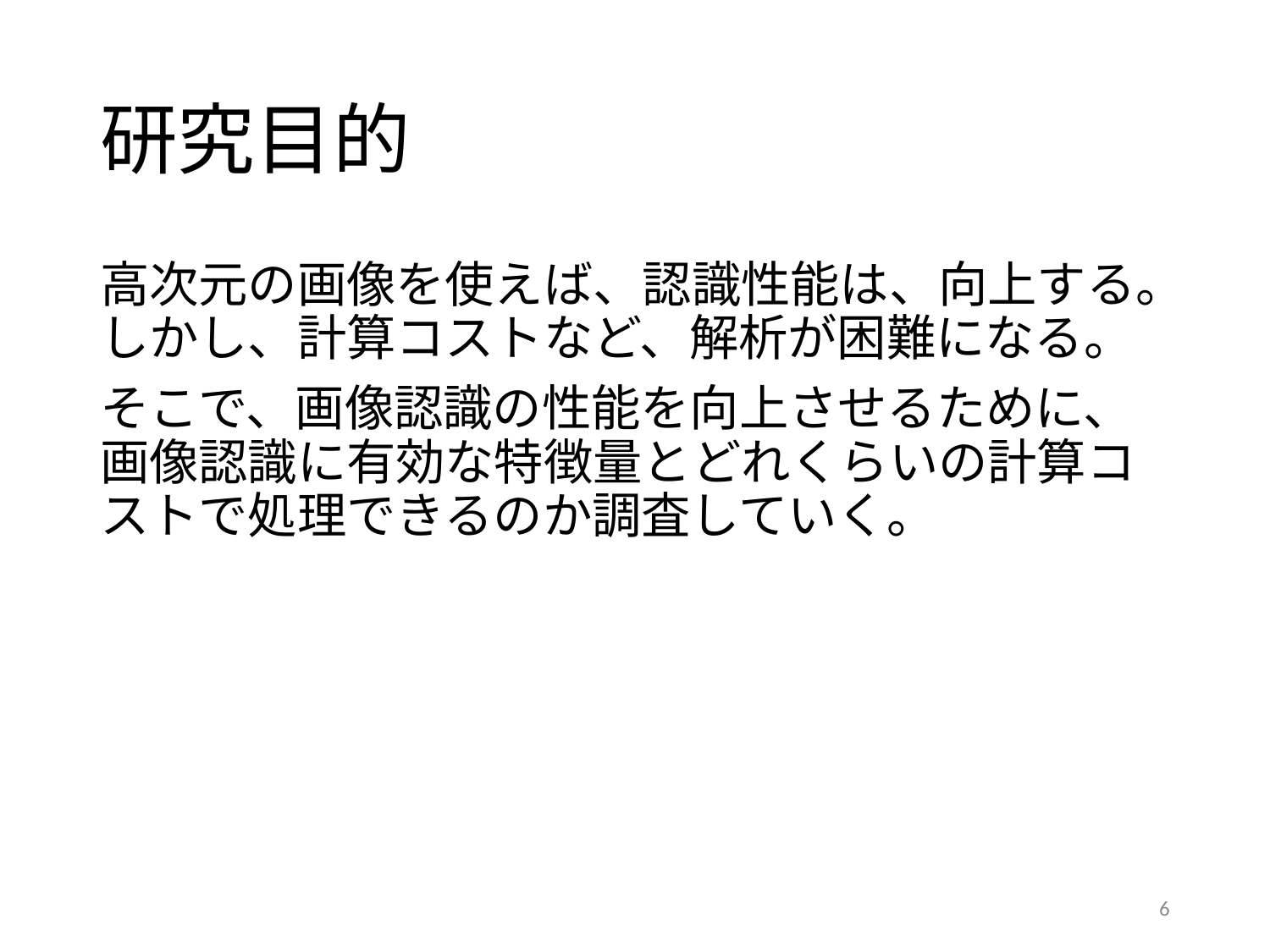

# 研究目的
高次元の画像を使えば、認識性能は、向上する。しかし、計算コストなど、解析が困難になる。
そこで、画像認識の性能を向上させるために、画像認識に有効な特徴量とどれくらいの計算コストで処理できるのか調査していく。

6